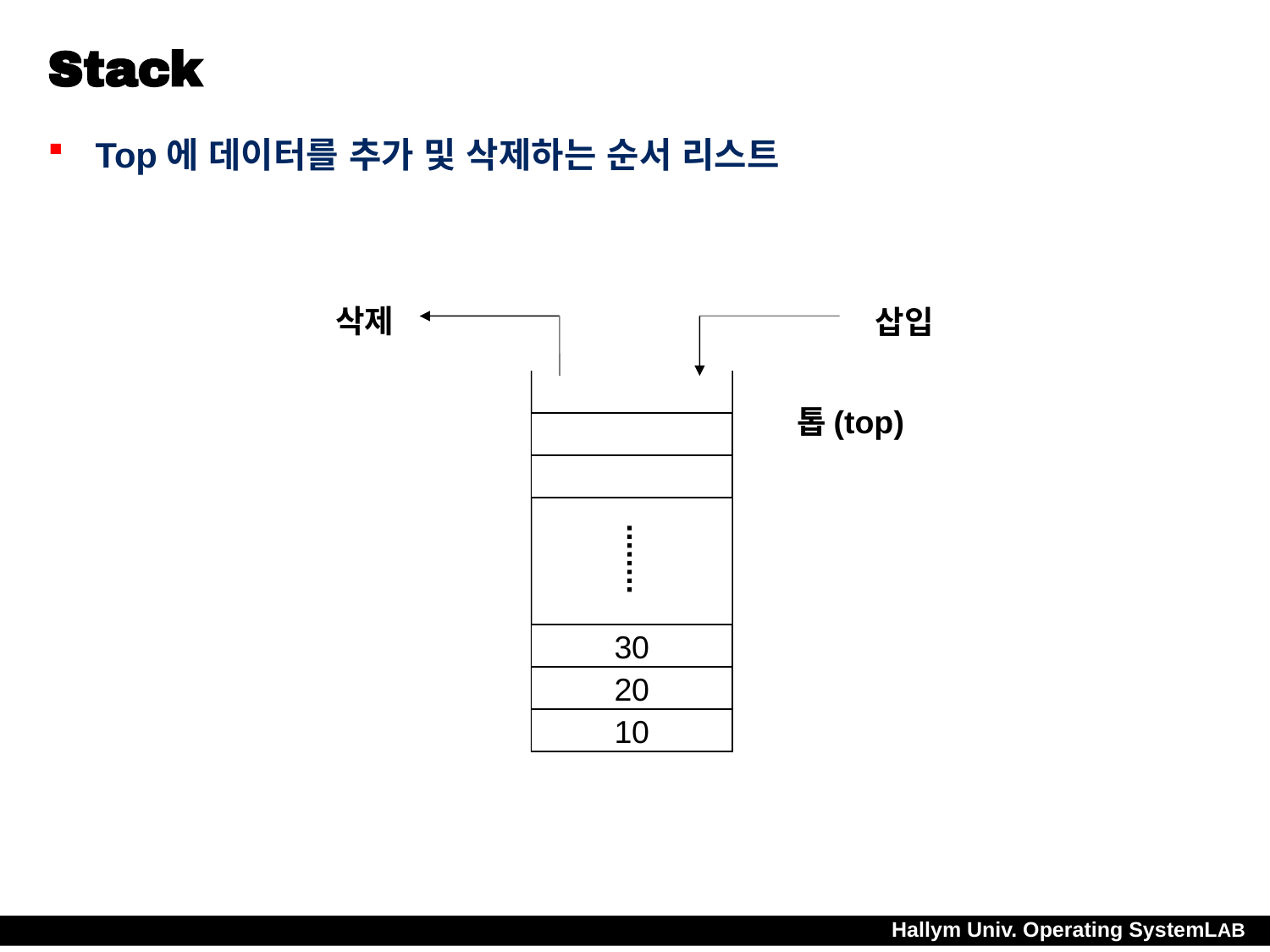

# Stack
Top에 데이터를 추가 및 삭제하는 순서 리스트
삭제
삽입

톱(top)

30
20
10